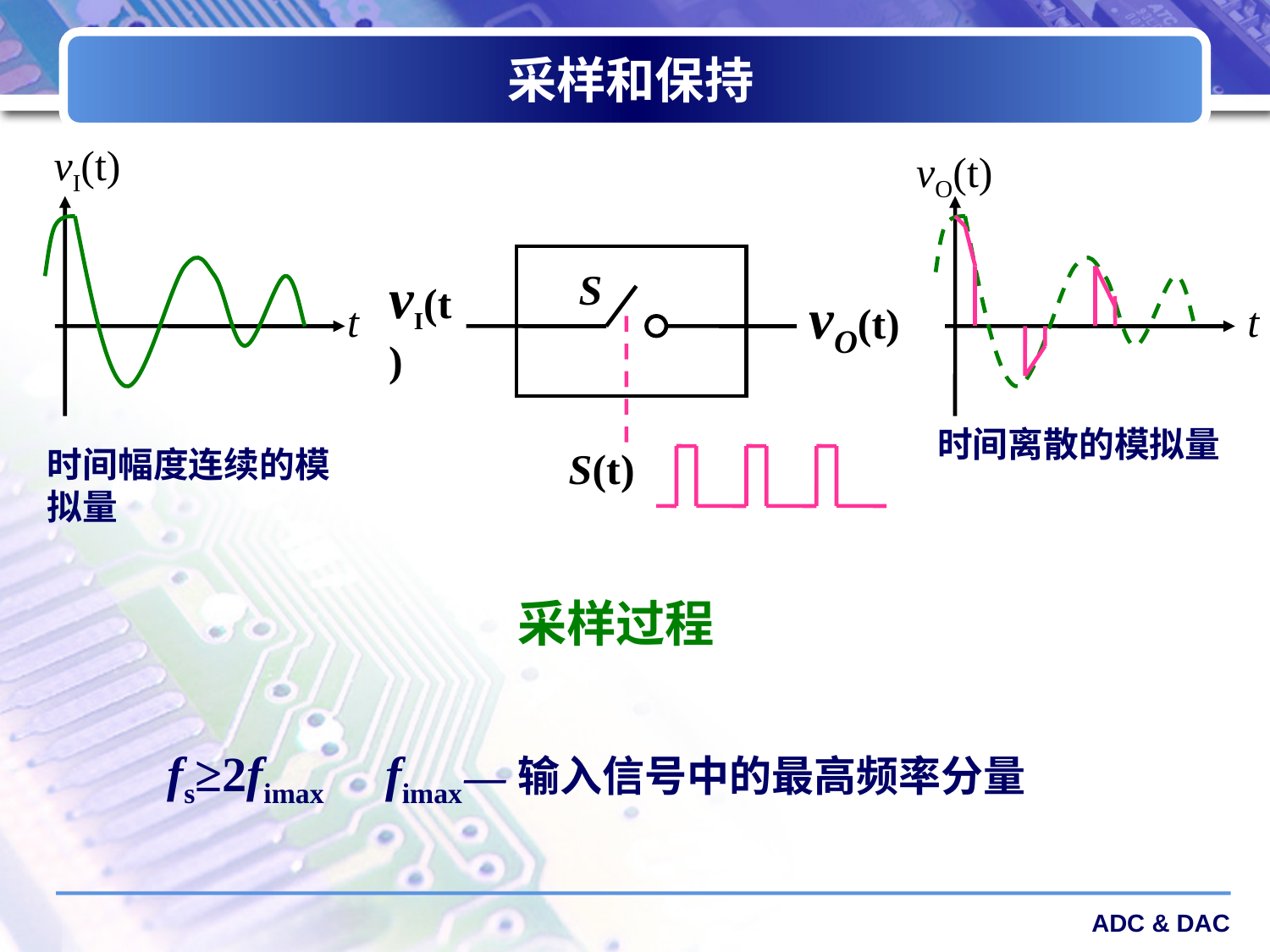

# 采样和保持
vI(t)
vO(t)

t

时间离散的模拟量

S
vI(t)
vO(t)
t

S(t)

时间幅度连续的模拟量
采样过程
fs≥2fimax     fimax—输入信号中的最高频率分量